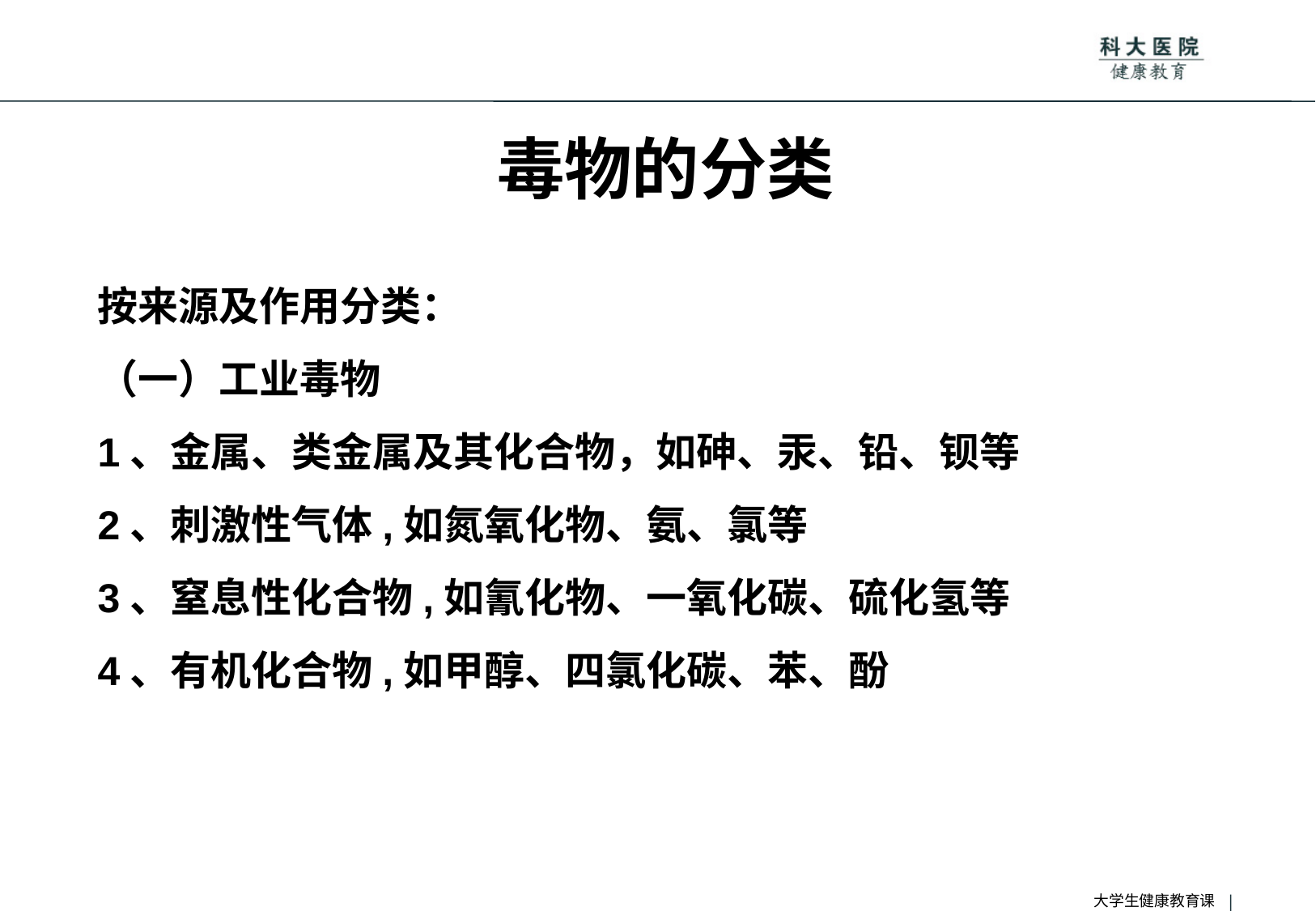

# 毒物的分类
按来源及作用分类：
（一）工业毒物
1、金属、类金属及其化合物，如砷、汞、铅、钡等
2、刺激性气体,如氮氧化物、氨、氯等
3、窒息性化合物,如氰化物、一氧化碳、硫化氢等
4、有机化合物,如甲醇、四氯化碳、苯、酚

大学生健康教育课
5